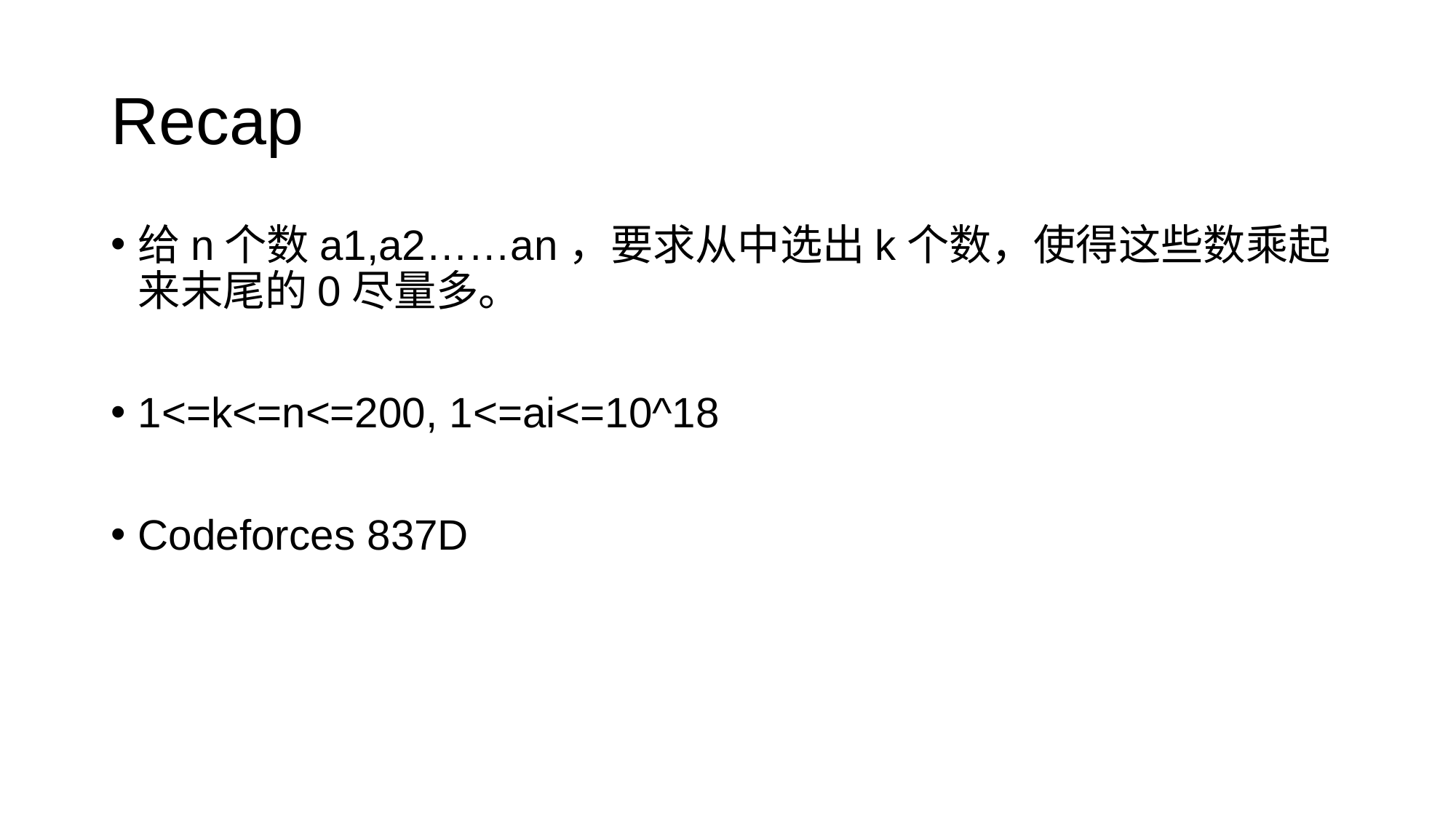

# Recap
给n个数a1,a2……an，要求从中选出k个数，使得这些数乘起来末尾的0尽量多。

1<=k<=n<=200, 1<=ai<=10^18

Codeforces 837D